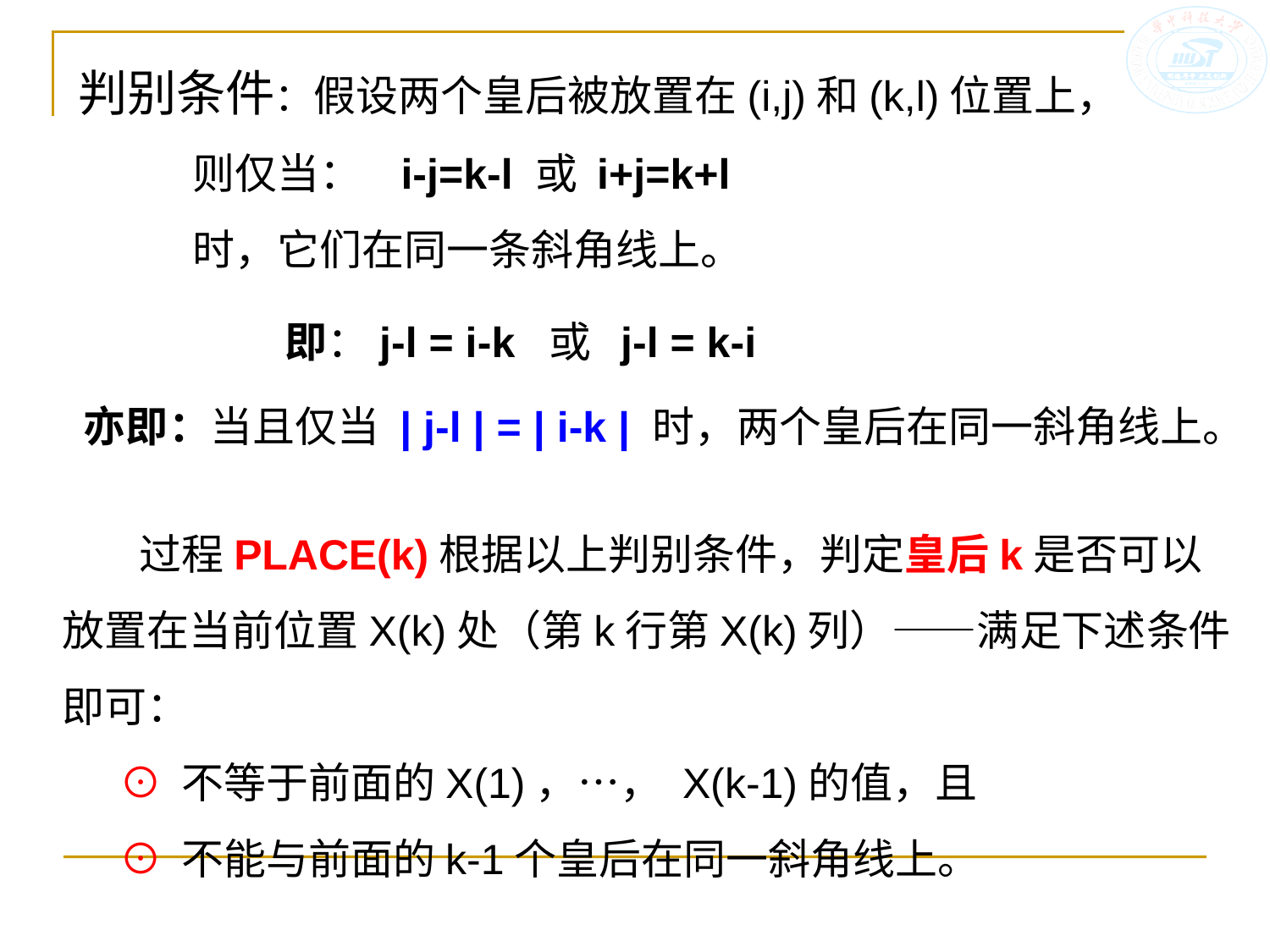

判别条件：假设两个皇后被放置在(i,j)和(k,l)位置上，
           则仅当：   i-j=k-l 或 i+j=k+l
           时，它们在同一条斜角线上。
                    即：j-l = i-k  或  j-l = k-i
亦即：当且仅当 | j-l | = | i-k | 时，两个皇后在同一斜角线上。
       过程PLACE(k)根据以上判别条件，判定皇后k是否可以放置在当前位置X(k)处（第k行第X(k)列）——满足下述条件即可：
      ⊙ 不等于前面的X(1)，…， X(k-1)的值，且
      ⊙ 不能与前面的k-1个皇后在同一斜角线上。